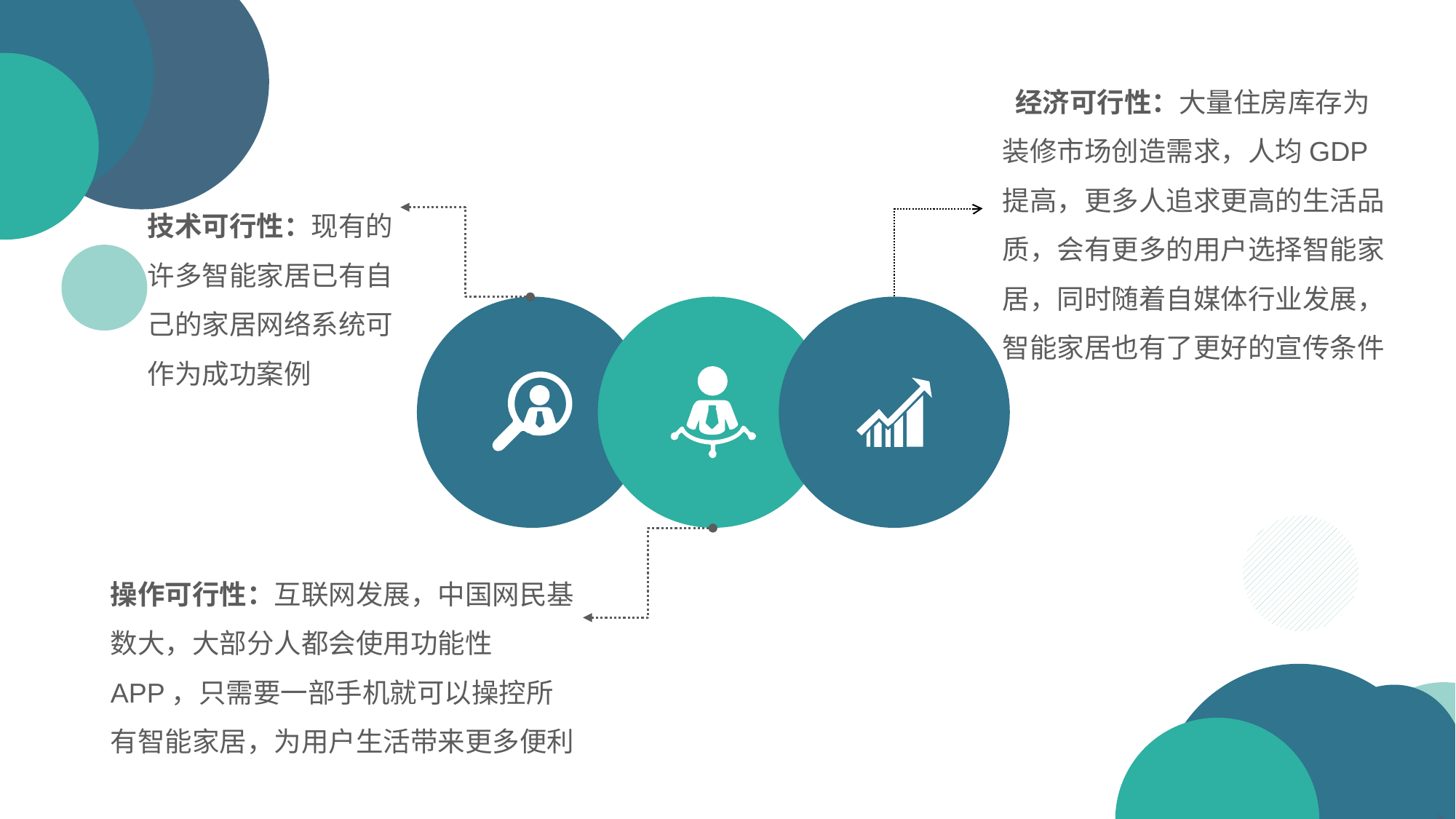

经济可行性：大量住房库存为装修市场创造需求，人均GDP提高，更多人追求更高的生活品质，会有更多的用户选择智能家居，同时随着自媒体行业发展，智能家居也有了更好的宣传条件
技术可行性：现有的许多智能家居已有自己的家居网络系统可作为成功案例

操作可行性：互联网发展，中国网民基数大，大部分人都会使用功能性APP，只需要一部手机就可以操控所有智能家居，为用户生活带来更多便利